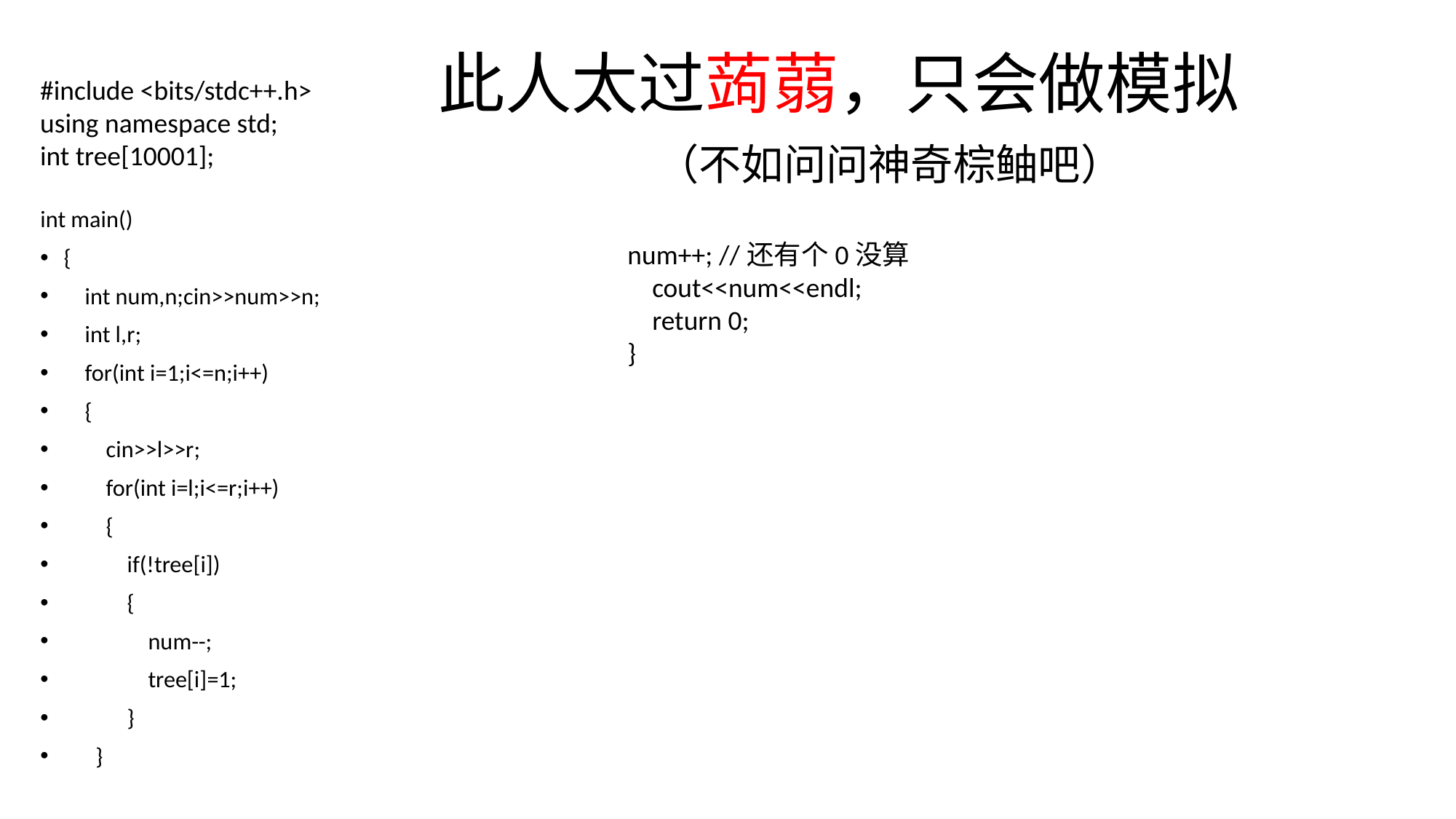

# 此人太过蒟蒻，只会做模拟 （不如问问神奇棕鲉吧）
#include <bits/stdc++.h>
using namespace std;
int tree[10001];
int main()
{
    int num,n;cin>>num>>n;
    int l,r;
    for(int i=1;i<=n;i++)
    {
        cin>>l>>r;
        for(int i=l;i<=r;i++)
        {
            if(!tree[i])
            {
                num--;
                tree[i]=1;
            }
      }

num++; //还有个0没算
    cout<<num<<endl;
    return 0;
}